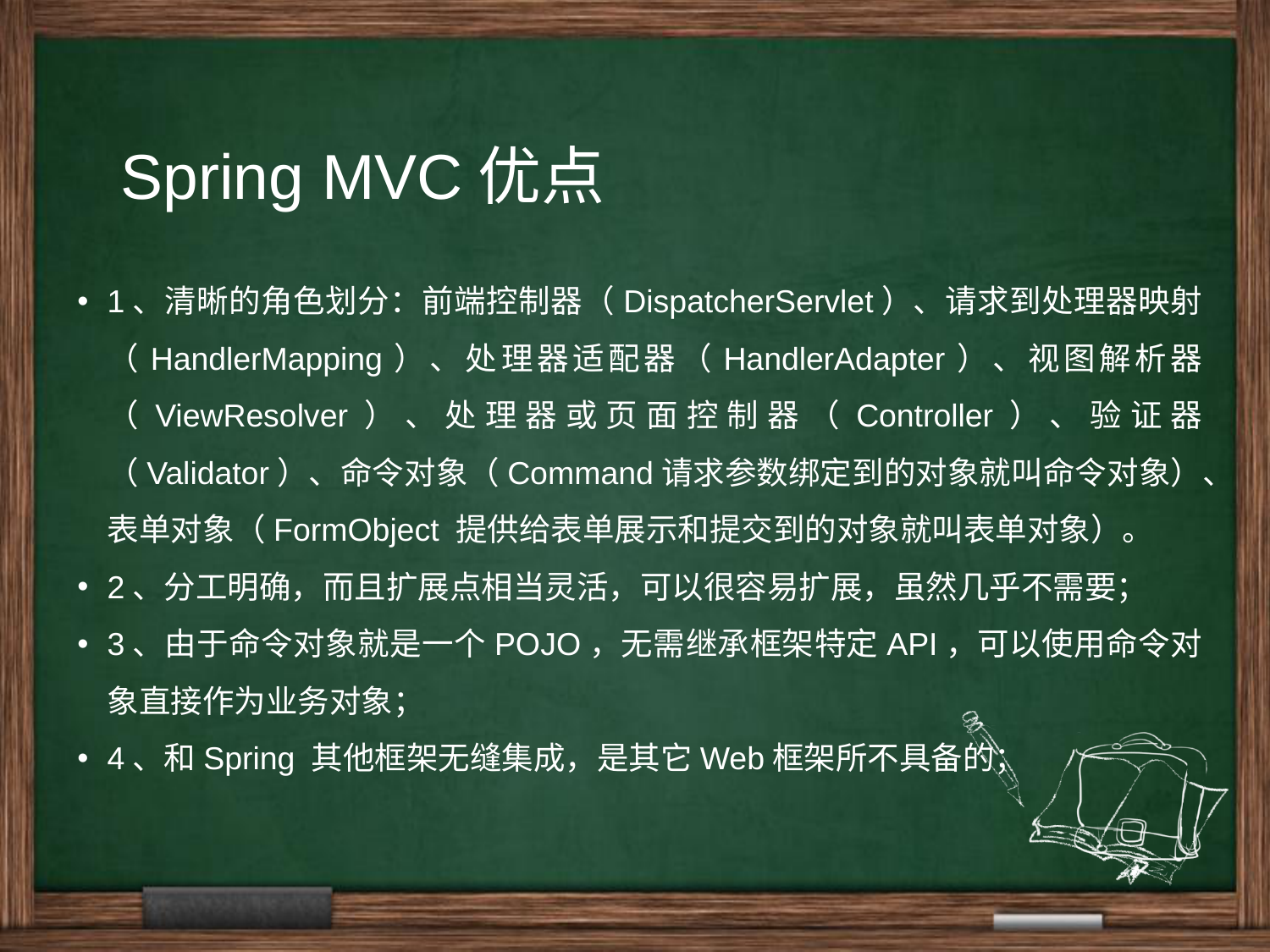

Spring MVC优点
1、清晰的角色划分：前端控制器（DispatcherServlet）、请求到处理器映射（HandlerMapping）、处理器适配器（HandlerAdapter）、视图解析器（ViewResolver）、处理器或页面控制器（Controller）、验证器（Validator）、命令对象（Command请求参数绑定到的对象就叫命令对象）、表单对象（FormObject 提供给表单展示和提交到的对象就叫表单对象）。
2、分工明确，而且扩展点相当灵活，可以很容易扩展，虽然几乎不需要；
3、由于命令对象就是一个POJO，无需继承框架特定API，可以使用命令对象直接作为业务对象；
4、和Spring 其他框架无缝集成，是其它Web框架所不具备的；